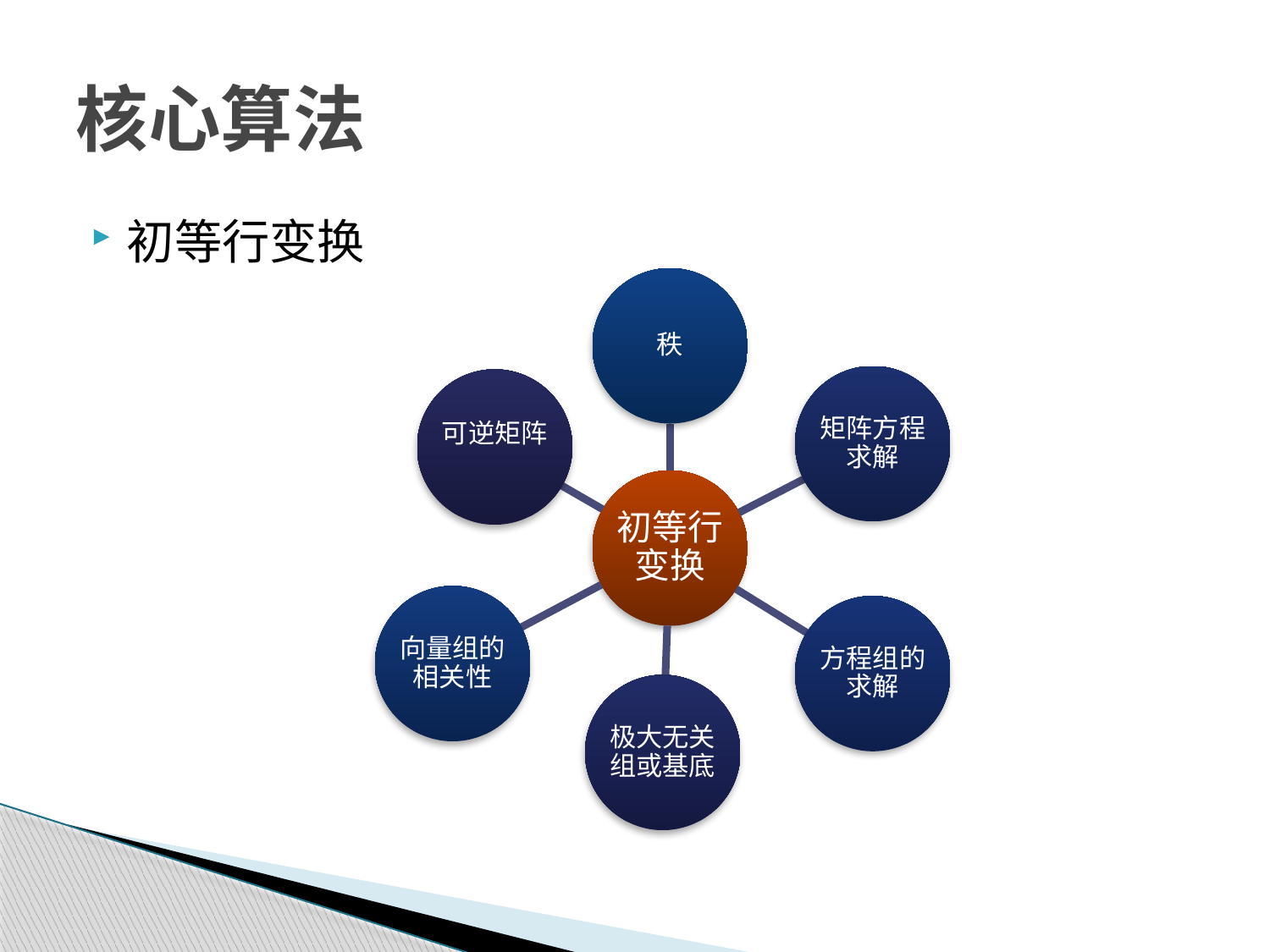

# 核心算法
初等行变换
初等行变换

秩

向量组的相关性

方程组的求解

矩阵方程求解

极大无关组或基底

可逆矩阵